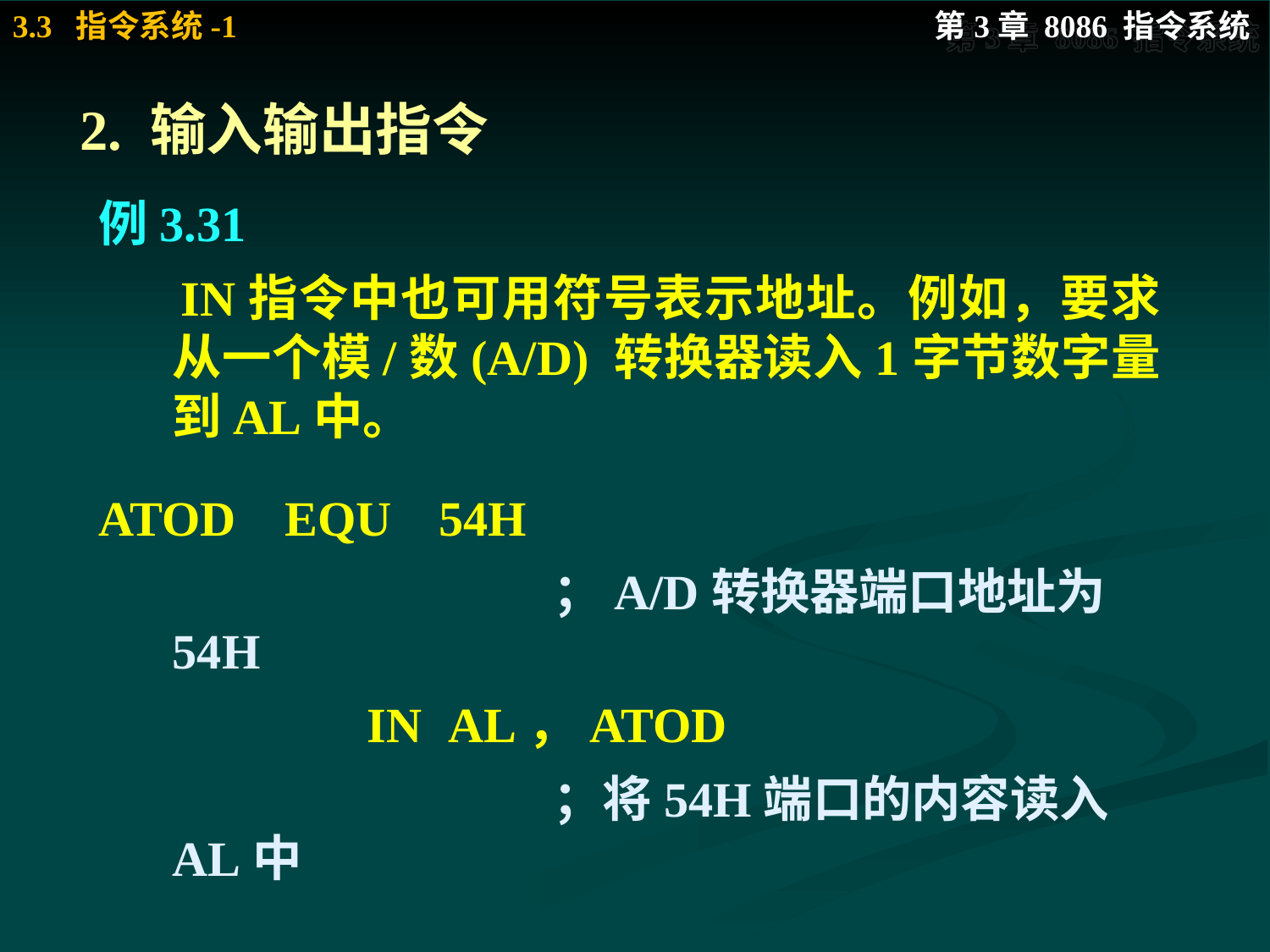

# 2. 输入输出指令
例3.31
      IN指令中也可用符号表示地址。例如，要求从一个模/数(A/D) 转换器读入1字节数字量到AL中。
ATOD    EQU	 54H
				；A/D转换器端口地址为54H
　　	     IN	  AL，ATOD
				；将54H端口的内容读入AL中